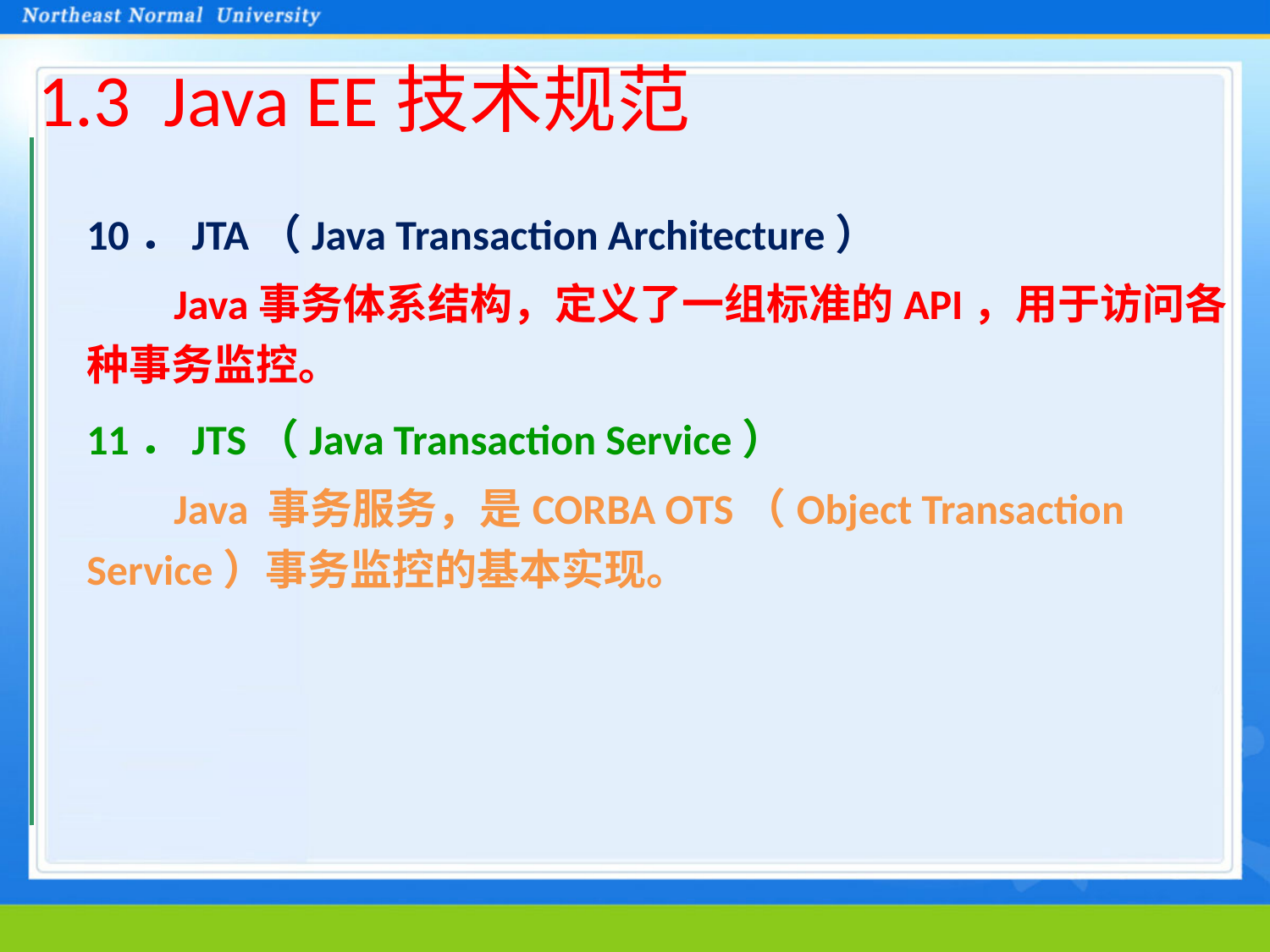

# 1.3  Java EE技术规范
10．JTA（Java Transaction Architecture）
Java事务体系结构，定义了一组标准的API，用于访问各种事务监控。
11．JTS（Java Transaction Service）
Java 事务服务，是CORBA OTS（Object Transaction Service）事务监控的基本实现。